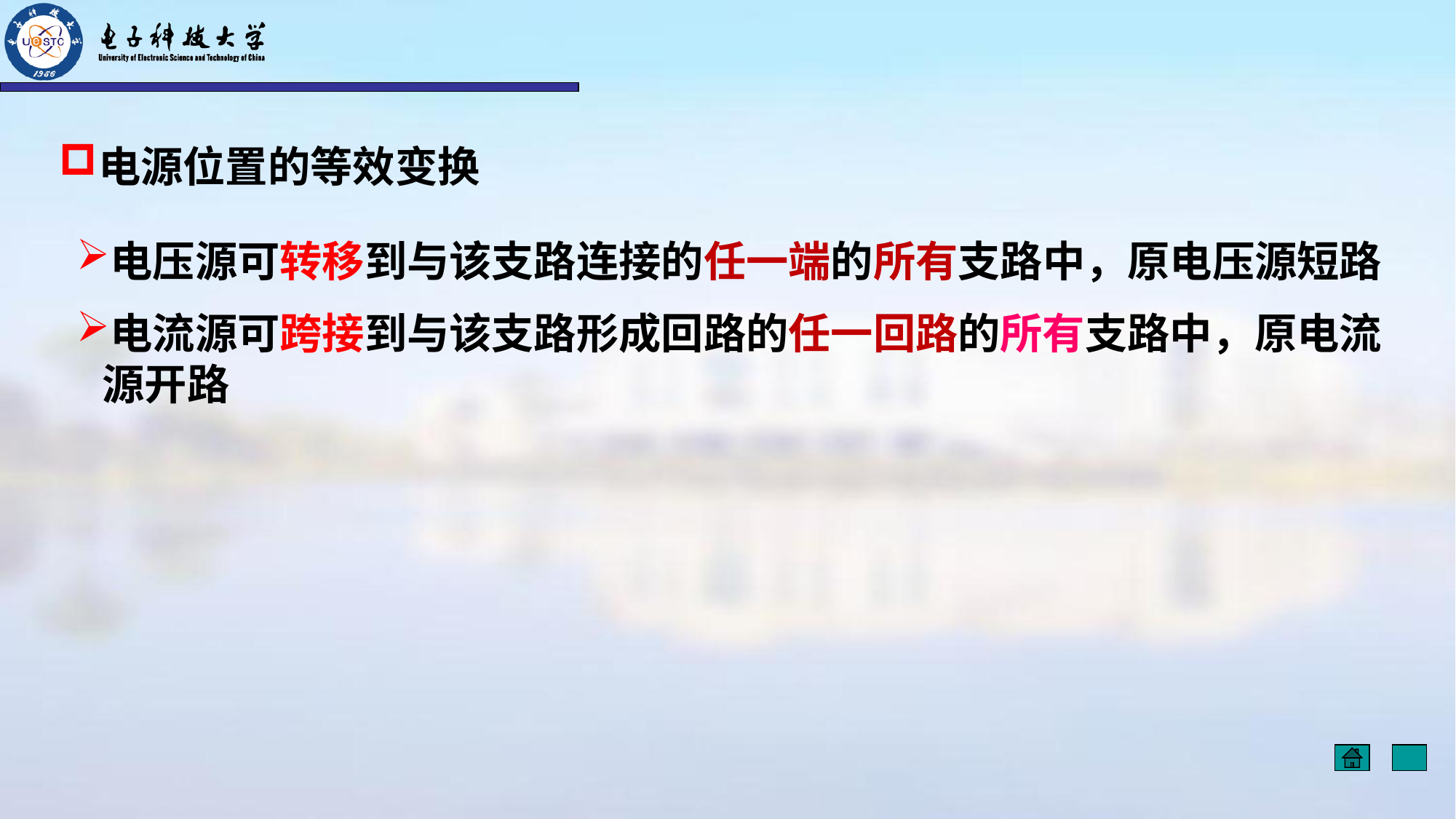

电源位置的等效变换
电压源可转移到与该支路连接的任一端的所有支路中，原电压源短路
电流源可跨接到与该支路形成回路的任一回路的所有支路中，原电流源开路